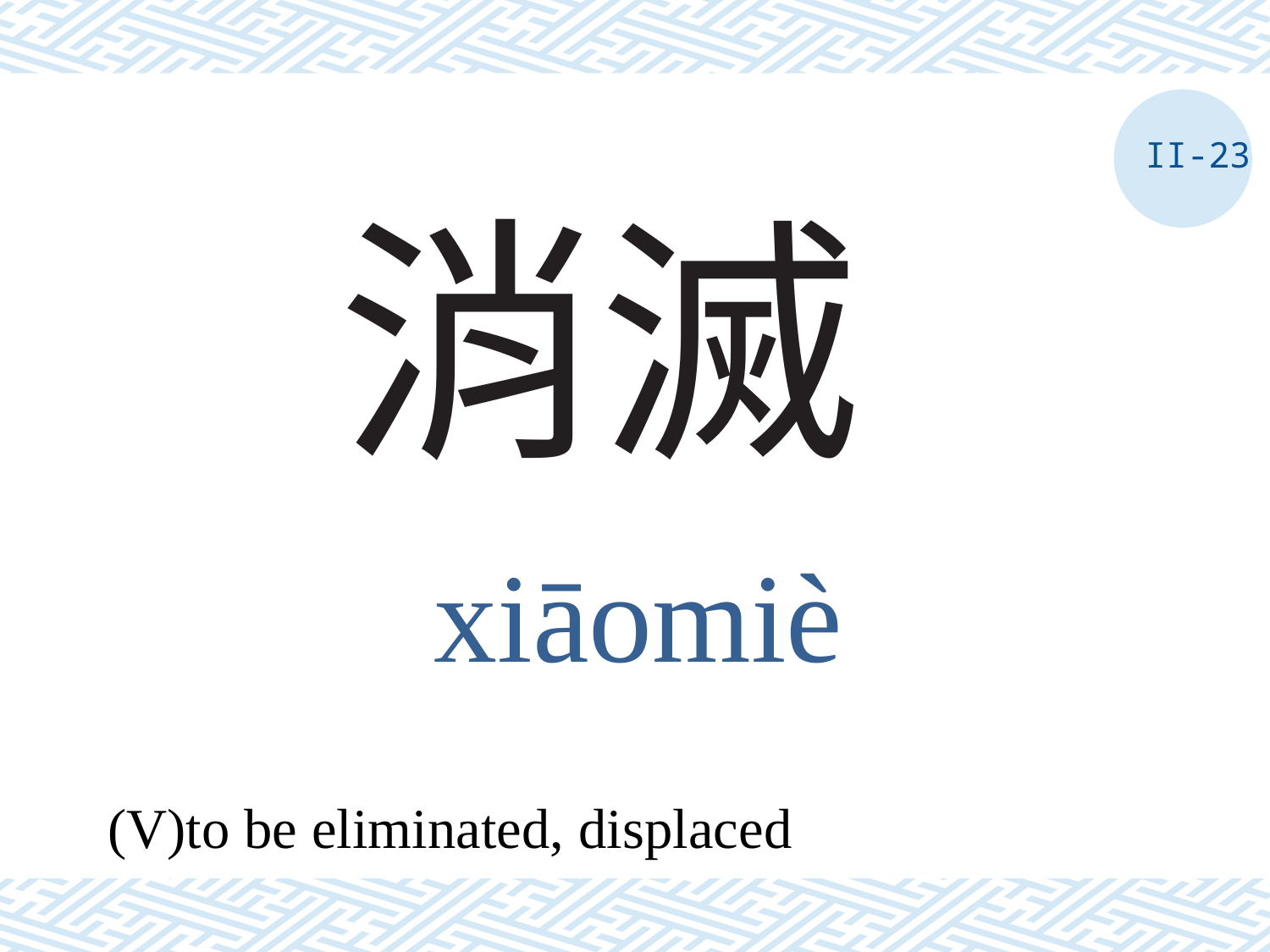

II-23

# 消滅
xiāomiè
(V)to be eliminated, displaced